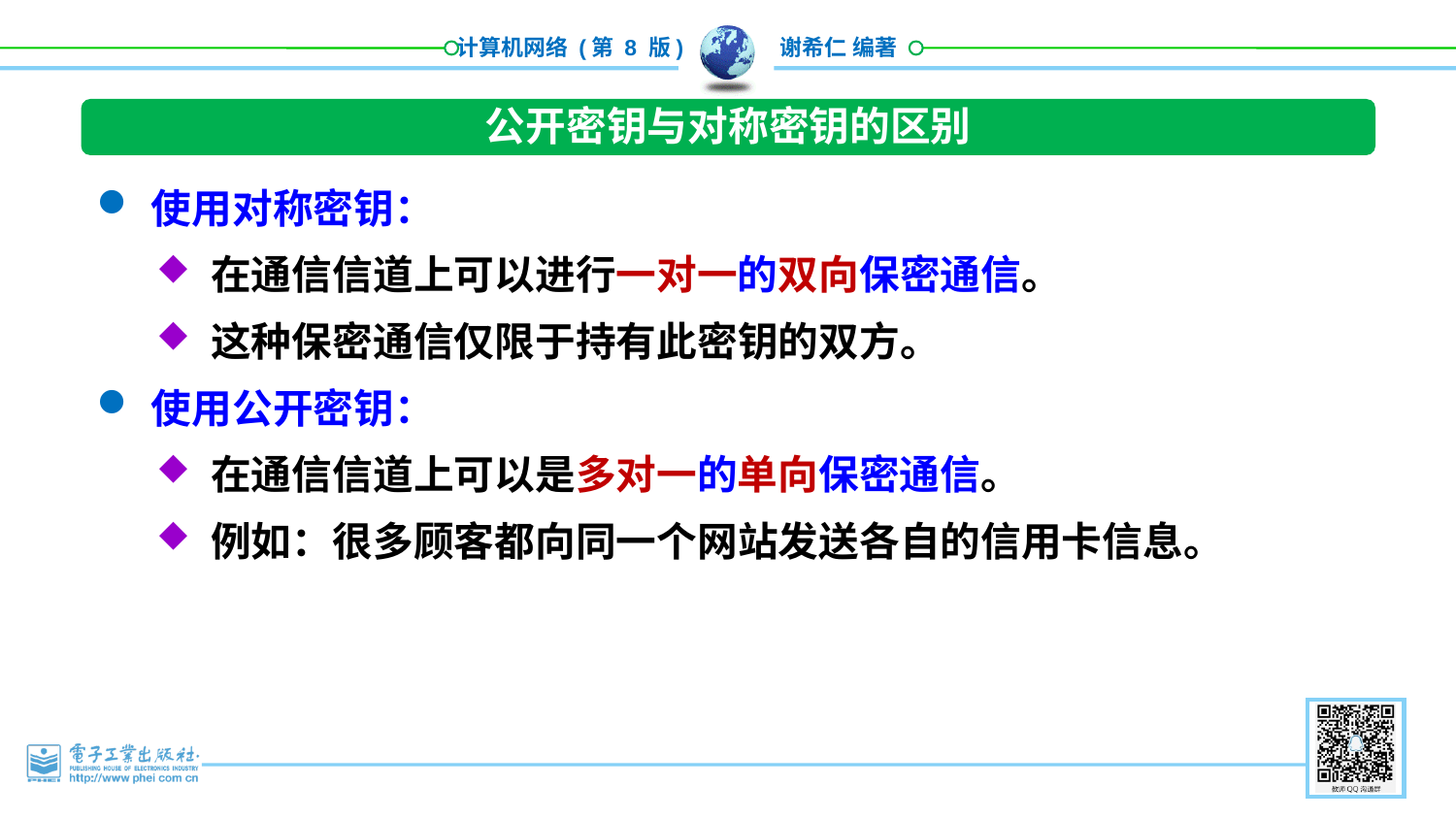

公开密钥与对称密钥的区别

使用对称密钥：
在通信信道上可以进行一对一的双向保密通信。
这种保密通信仅限于持有此密钥的双方。
使用公开密钥：
在通信信道上可以是多对一的单向保密通信。
例如：很多顾客都向同一个网站发送各自的信用卡信息。